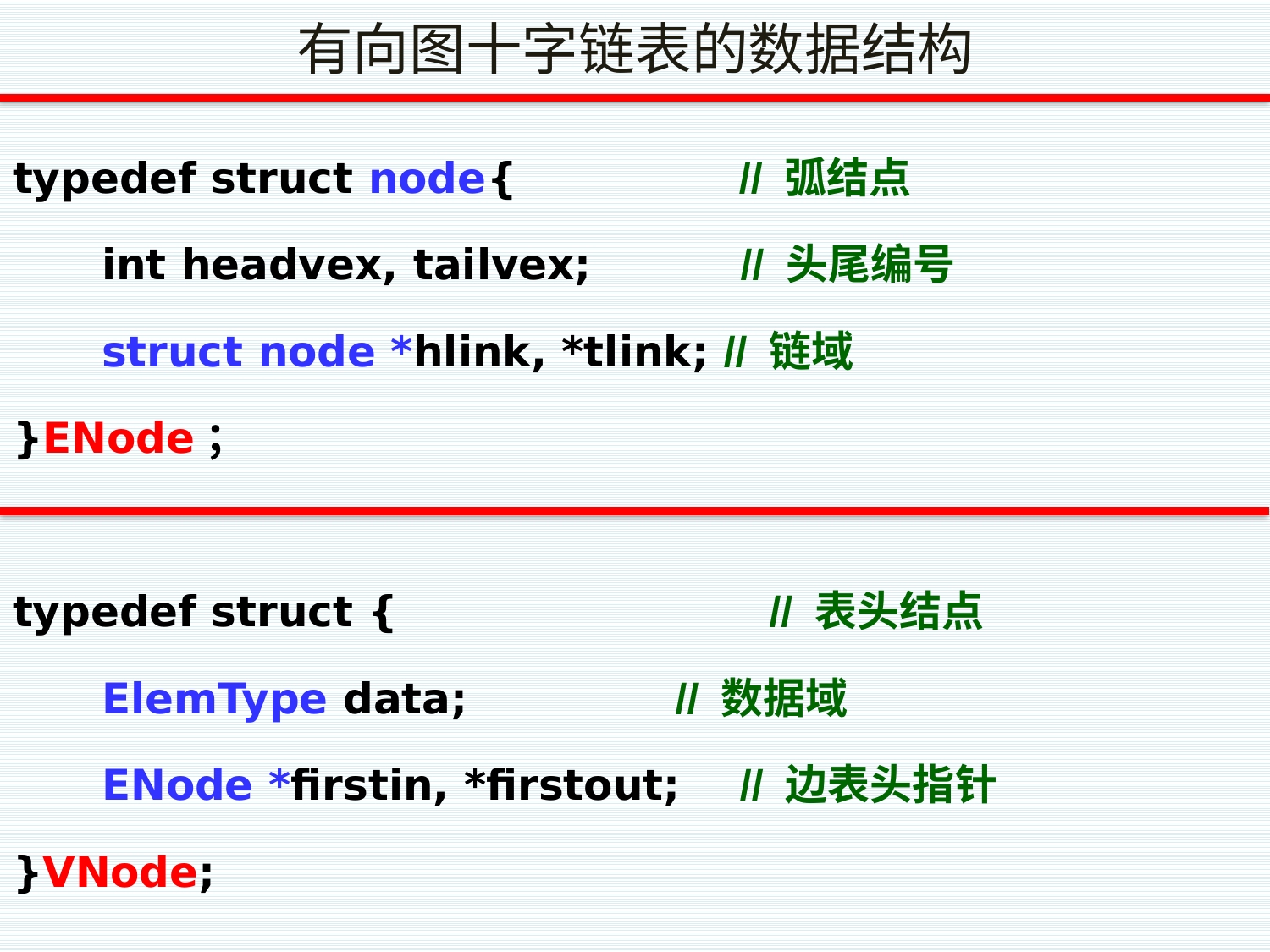

# 有向图十字链表的数据结构
typedef struct node{               // 弧结点
      int headvex, tailvex;          // 头尾编号
      struct node *hlink, *tlink; // 链域
}ENode；

typedef struct {                         // 表头结点
      ElemType data;              // 数据域
      ENode *firstin, *firstout;    // 边表头指针
}VNode;